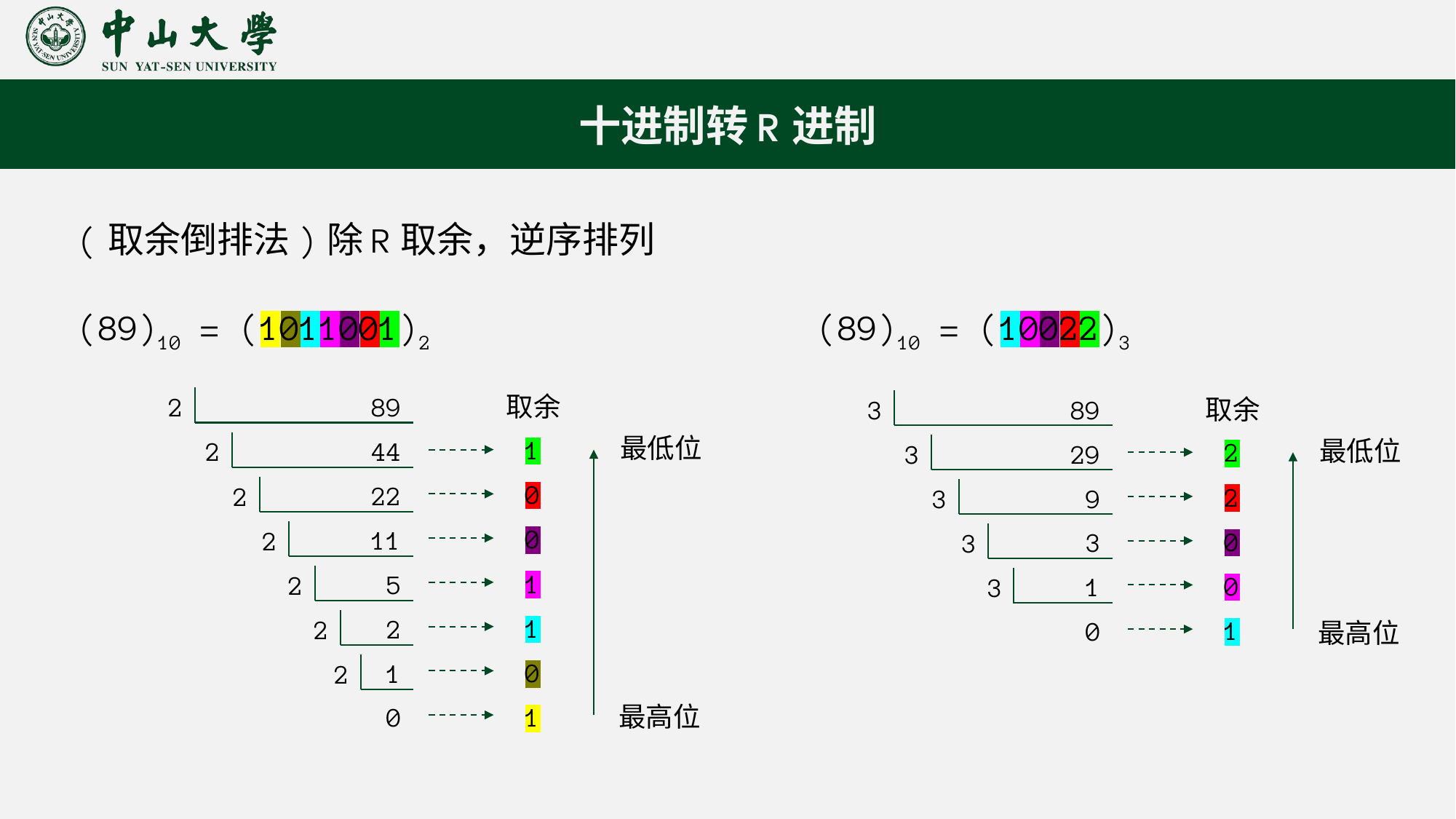

十进制转R进制
(取余倒排法)除R取余，逆序排列

(89)10 = (1011001)2                    (89)10 = (10022)3
2
89
取余
3
89
取余
最低位
1
最低位
44
2
2
29
3
0
22
2
2
9
3
0
11
2
0
3
3
1
5
2
0
1
3
1
2
2
1
0
最高位
0
1
2
最高位
0
1